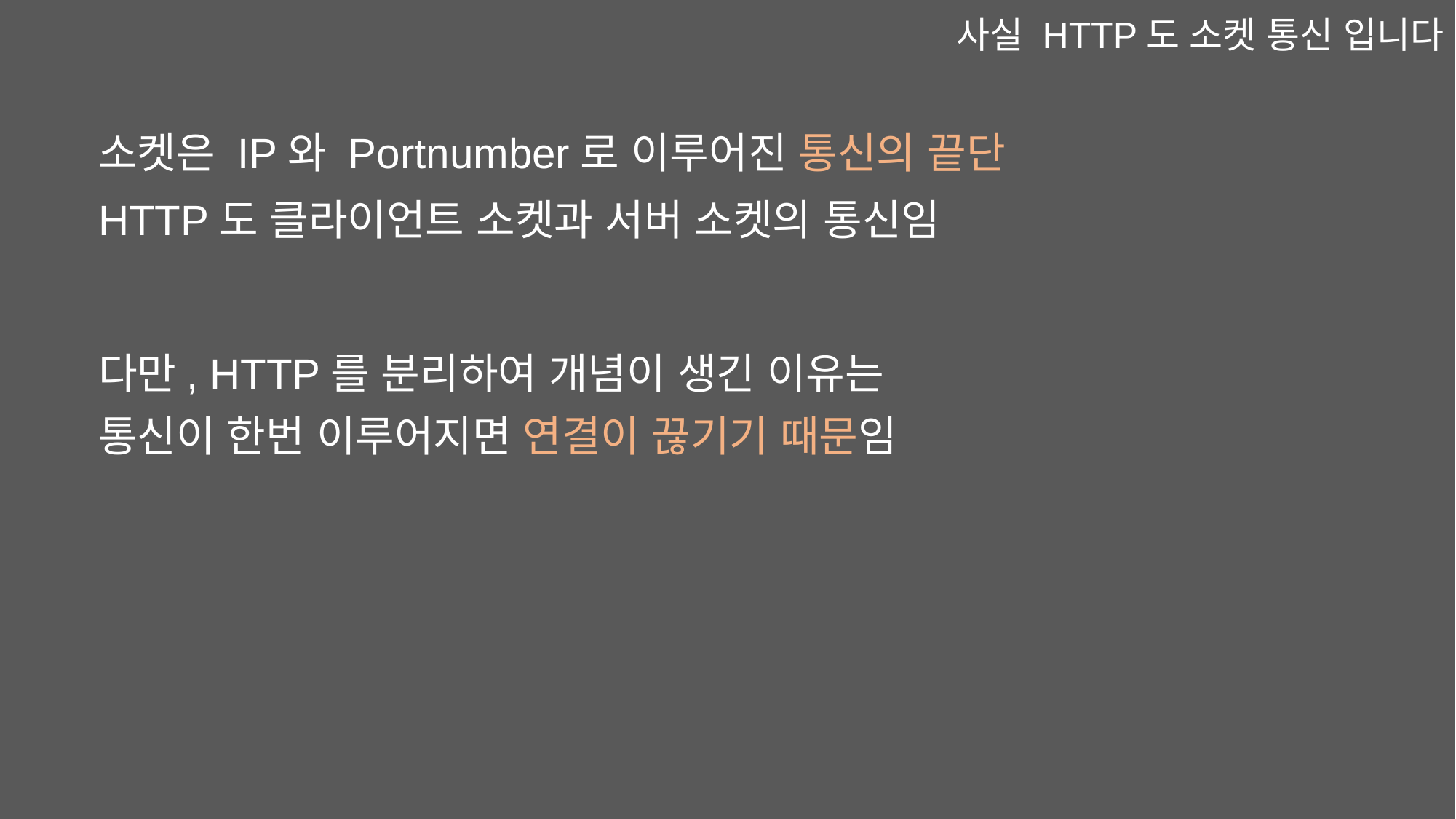

사실 HTTP도 소켓 통신 입니다
소켓은 IP와 Portnumber로 이루어진 통신의 끝단
HTTP도 클라이언트 소켓과 서버 소켓의 통신임
다만, HTTP를 분리하여 개념이 생긴 이유는
통신이 한번 이루어지면 연결이 끊기기 때문임